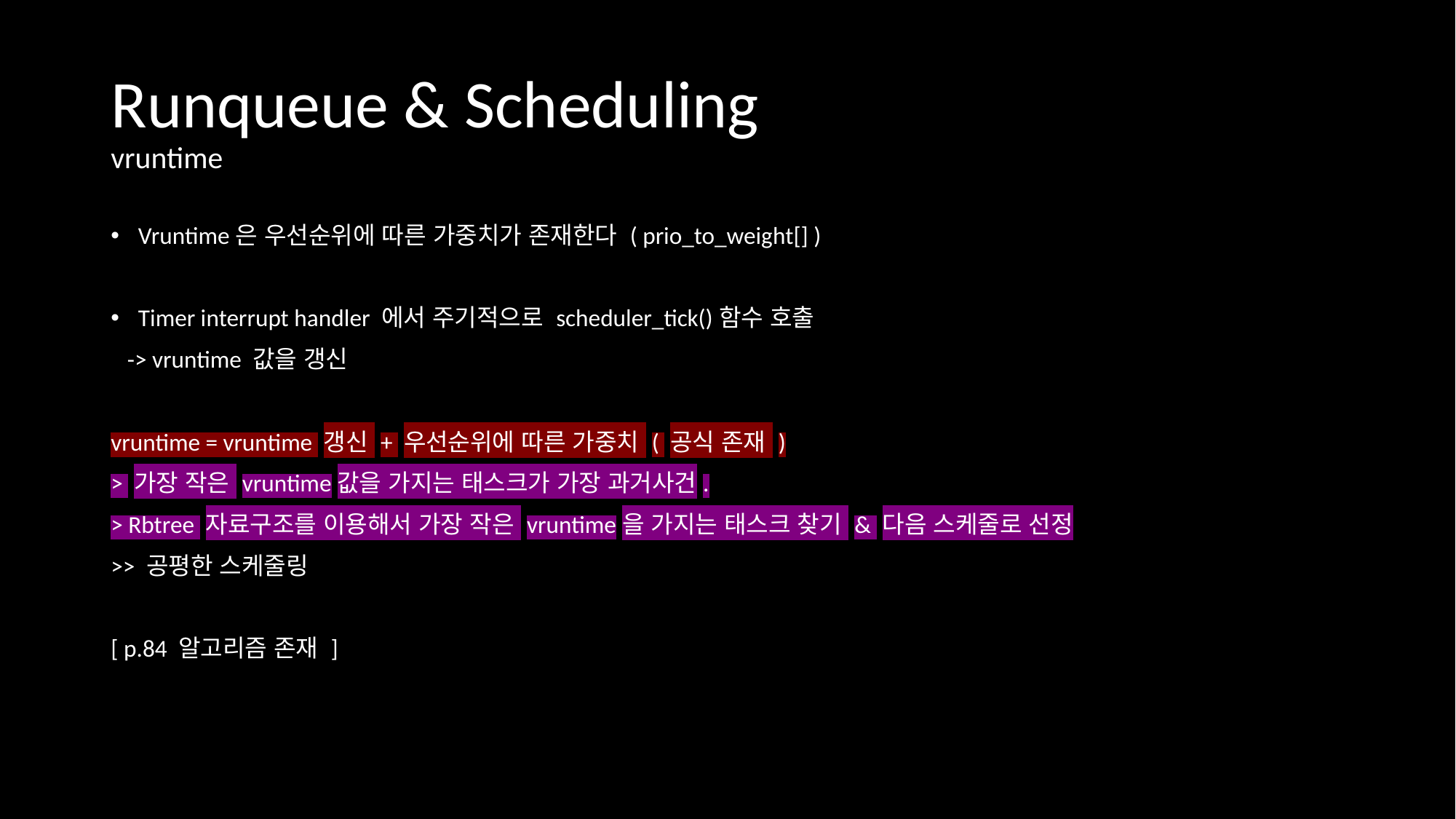

# Runqueue & Scheduling vruntime
Vruntime은 우선순위에 따른 가중치가 존재한다 ( prio_to_weight[] )

Timer interrupt handler 에서 주기적으로 scheduler_tick()함수 호출
   -> vruntime 값을 갱신

vruntime = vruntime 갱신 + 우선순위에 따른 가중치 ( 공식 존재 )
> 가장 작은 vruntime값을 가지는 태스크가 가장 과거사건.
> Rbtree 자료구조를 이용해서 가장 작은 vruntime을 가지는 태스크 찾기 & 다음 스케줄로 선정
>> 공평한 스케줄링

[ p.84 알고리즘 존재 ]